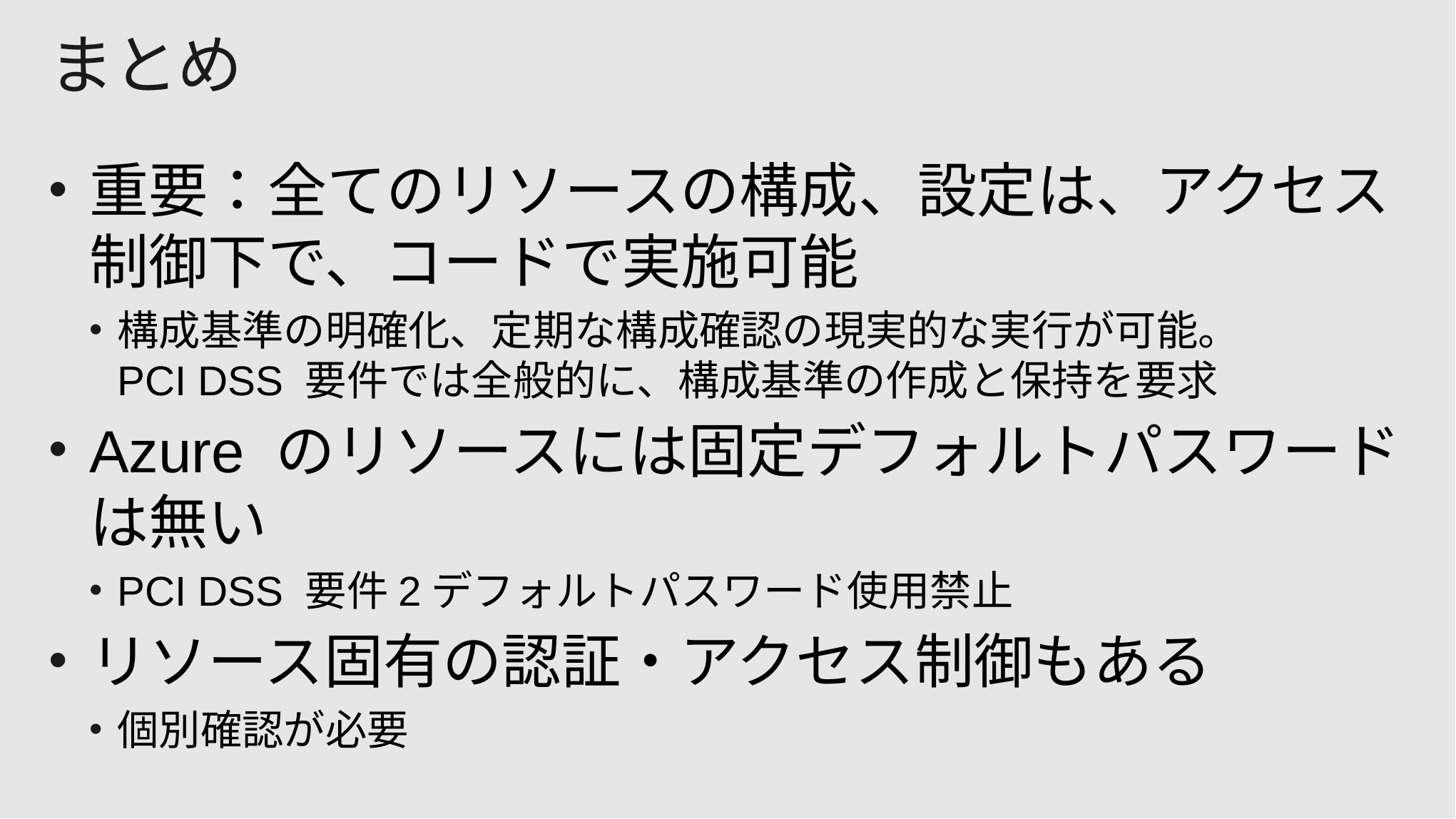

# まとめ
重要：全てのリソースの構成、設定は、アクセス制御下で、コードで実施可能
構成基準の明確化、定期な構成確認の現実的な実行が可能。
PCI DSS 要件では全般的に、構成基準の作成と保持を要求
Azure のリソースには固定デフォルトパスワードは無い
PCI DSS 要件2デフォルトパスワード使用禁止
リソース固有の認証・アクセス制御もある
個別確認が必要